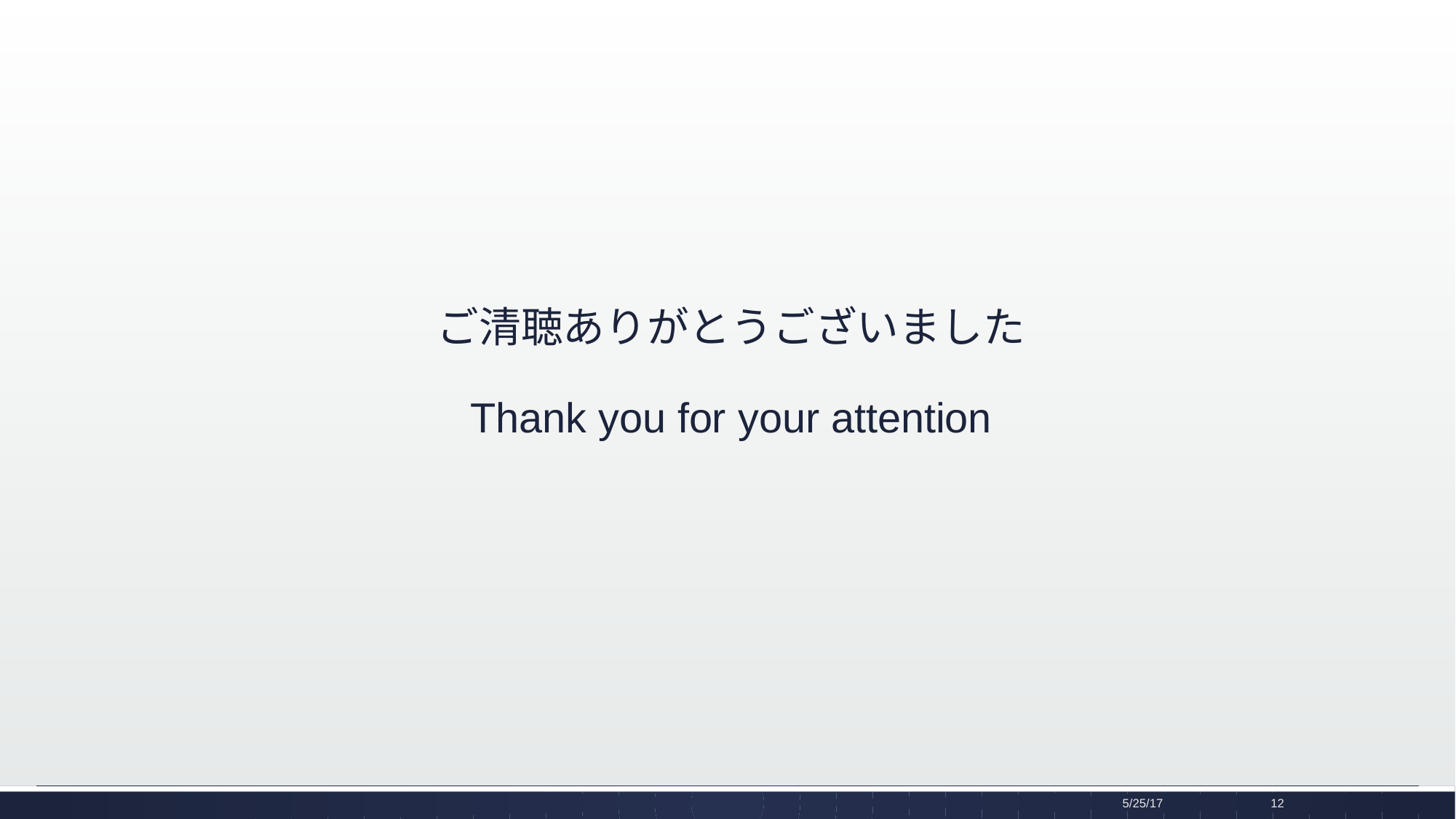

# ご清聴ありがとうございました Thank you for your attention
5/25/17
12